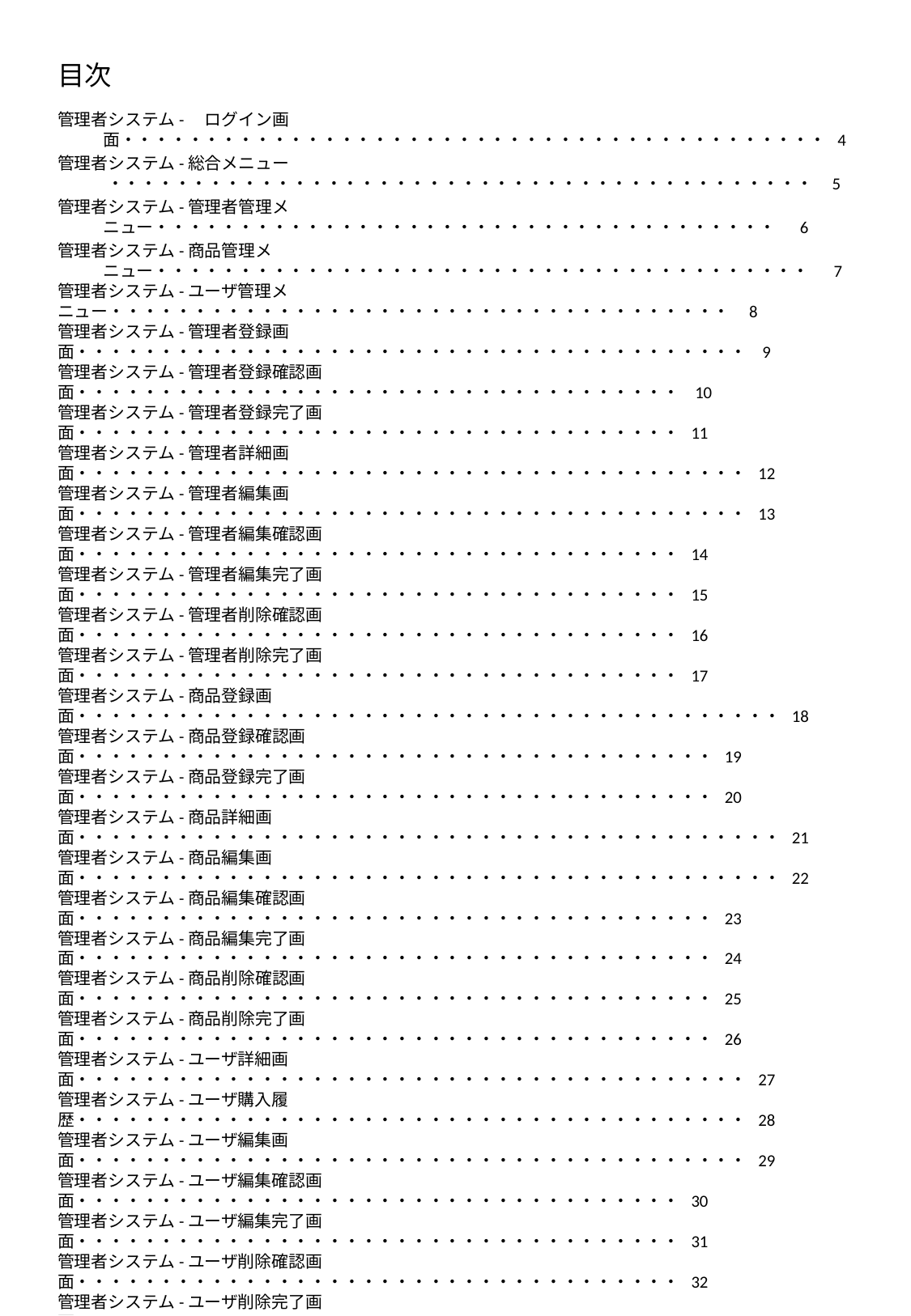

# 目次
管理者システム-　ログイン画面・・・・・・・・・・・・・・・・・・・・・・・・・・・・・・・・・・・・・・・・・・  4
管理者システム-総合メニュー ・・・・・・・・・・・・・・・・・・・・・・・・・・・・・・・・・・・・・・・・・・    5
管理者システム-管理者管理メニュー・・・・・・・・・・・・・・・・・・・・・・・・・・・・・・・・・・・・・　 6
管理者システム-商品管理メニュー・・・・・・・・・・・・・・・・・・・・・・・・・・・・・・・・・・・・・・・　 7
管理者システム-ユーザ管理メニュー・・・・・・・・・・・・・・・・・・・・・・・・・・・・・・・・・・・・・    8
管理者システム-管理者登録画面・・・・・・・・・・・・・・・・・・・・・・・・・・・・・・・・・・・・・・・・   9
管理者システム-管理者登録確認画面・・・・・・・・・・・・・・・・・・・・・・・・・・・・・・・・・・・・   10
管理者システム-管理者登録完了画面・・・・・・・・・・・・・・・・・・・・・・・・・・・・・・・・・・・・  11
管理者システム-管理者詳細画面・・・・・・・・・・・・・・・・・・・・・・・・・・・・・・・・・・・・・・・・  12
管理者システム-管理者編集画面・・・・・・・・・・・・・・・・・・・・・・・・・・・・・・・・・・・・・・・・  13
管理者システム-管理者編集確認画面・・・・・・・・・・・・・・・・・・・・・・・・・・・・・・・・・・・・  14
管理者システム-管理者編集完了画面・・・・・・・・・・・・・・・・・・・・・・・・・・・・・・・・・・・・  15
管理者システム-管理者削除確認画面・・・・・・・・・・・・・・・・・・・・・・・・・・・・・・・・・・・・  16
管理者システム-管理者削除完了画面・・・・・・・・・・・・・・・・・・・・・・・・・・・・・・・・・・・・  17
管理者システム-商品登録画面・・・・・・・・・・・・・・・・・・・・・・・・・・・・・・・・・・・・・・・・・・  18
管理者システム-商品登録確認画面・・・・・・・・・・・・・・・・・・・・・・・・・・・・・・・・・・・・・・  19
管理者システム-商品登録完了画面・・・・・・・・・・・・・・・・・・・・・・・・・・・・・・・・・・・・・・  20
管理者システム-商品詳細画面・・・・・・・・・・・・・・・・・・・・・・・・・・・・・・・・・・・・・・・・・・  21
管理者システム-商品編集画面・・・・・・・・・・・・・・・・・・・・・・・・・・・・・・・・・・・・・・・・・・  22
管理者システム-商品編集確認画面・・・・・・・・・・・・・・・・・・・・・・・・・・・・・・・・・・・・・・  23
管理者システム-商品編集完了画面・・・・・・・・・・・・・・・・・・・・・・・・・・・・・・・・・・・・・・  24
管理者システム-商品削除確認画面・・・・・・・・・・・・・・・・・・・・・・・・・・・・・・・・・・・・・・  25
管理者システム-商品削除完了画面・・・・・・・・・・・・・・・・・・・・・・・・・・・・・・・・・・・・・・  26
管理者システム-ユーザ詳細画面・・・・・・・・・・・・・・・・・・・・・・・・・・・・・・・・・・・・・・・・  27
管理者システム-ユーザ購入履歴・・・・・・・・・・・・・・・・・・・・・・・・・・・・・・・・・・・・・・・・  28
管理者システム-ユーザ編集画面・・・・・・・・・・・・・・・・・・・・・・・・・・・・・・・・・・・・・・・・  29
管理者システム-ユーザ編集確認画面・・・・・・・・・・・・・・・・・・・・・・・・・・・・・・・・・・・・  30
管理者システム-ユーザ編集完了画面・・・・・・・・・・・・・・・・・・・・・・・・・・・・・・・・・・・・  31
管理者システム-ユーザ削除確認画面・・・・・・・・・・・・・・・・・・・・・・・・・・・・・・・・・・・・  32
管理者システム-ユーザ削除完了画面・・・・・・・・・・・・・・・・・・・・・・・・・・・・・・・・・・・・  33
ショッピングサイトシステム-総合メニュー（ログイン前）・・・・・・・・・・・・・・・・・・・・・・・  34
ショッピングサイトシステム-総合メニュー（ログイン後）・・・・・・・・・・・・・・・・・・・・・・・  35
ショッピングサイトシステム-ユーザ登録画面・・・・・・・・・・・・・・・・・・・・・・・・・・・・・・・  36
ショッピングサイトシステム-ユーザ登録確認画面・・・・・・・・・・・・・・・・・・・・・・・・・・・  37
ショッピングサイトシステム-ユーザ登録完了画面・・・・・・・・・・・・・・・・・・・・・・・・・・・  38
ショッピングサイトシステム-ログイン画面・・・・・・・・・・・・・・・・・・・・・・・・・・・・・・・・・・  39
ショッピングサイトシステム-ユーザ詳細画面・・・・・・・・・・・・・・・・・・・・・・・・・・・・・・・  40
ショッピングサイトシステム-ユーザ編集画面・・・・・・・・・・・・・・・・・・・・・・・・・・・・・・・  41
ショッピングサイトシステム-ユーザ編集確認画面・・・・・・・・・・・・・・・・・・・・・・・・・・・  42
ショッピングサイトシステム-ユーザ編集完了画面・・・・・・・・・・・・・・・・・・・・・・・・・・・  43
ショッピングサイトシステム-ユーザ削除確認画面・・・・・・・・・・・・・・・・・・・・・・・・・・・  44
ショッピングサイトシステム-ユーザ削除完了画面・・・・・・・・・・・・・・・・・・・・・・・・・・・  45
ショッピングサイトシステム-商品詳細画面（ログイン前）・・・・・・・・・・・・・・・・・・・・・・  46
ショッピングサイトシステム-商品詳細画面（ログイン後）・・・・・・・・・・・・・・・・・・・・・・  47
ショッピングサイトシステム-ショッピングカート・・・・・・・・・・・・・・・・・・・・・・・・・・・・・・  48
ショッピングサイトシステム-商品購入確認画面・・・・・・・・・・・・・・・・・・・・・・・・・・・・・  49
ショッピングサイトシステム-商品購入完了画面・・・・・・・・・・・・・・・・・・・・・・・・・・・・・  50
ショッピングサイトシステム-ユーザ購入履歴・・・・・・・・・・・・・・・・・・・・・・・・・・・・・・・  51
ショッピングサイトシステム-ユーザ購入履歴削除確認画面・・・・・・・・・・・・・・・・・・・   52
ショッピングサイトシステム-ユーザ購入履歴削除完了画面・・・・・・・・・・・・・・・・・・・   53